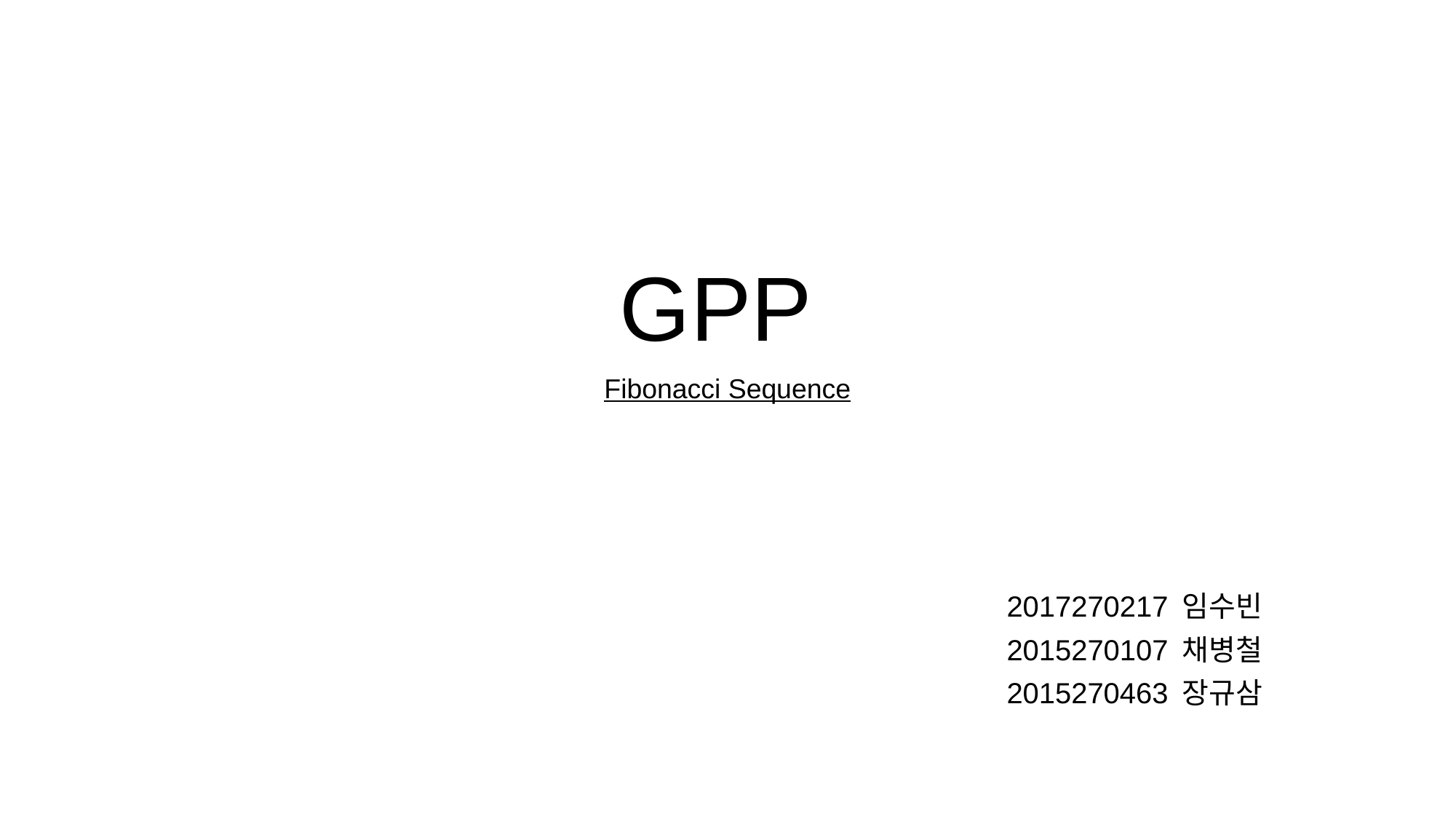

# GPP
Fibonacci Sequence
2017270217 임수빈
2015270107 채병철
2015270463 장규삼